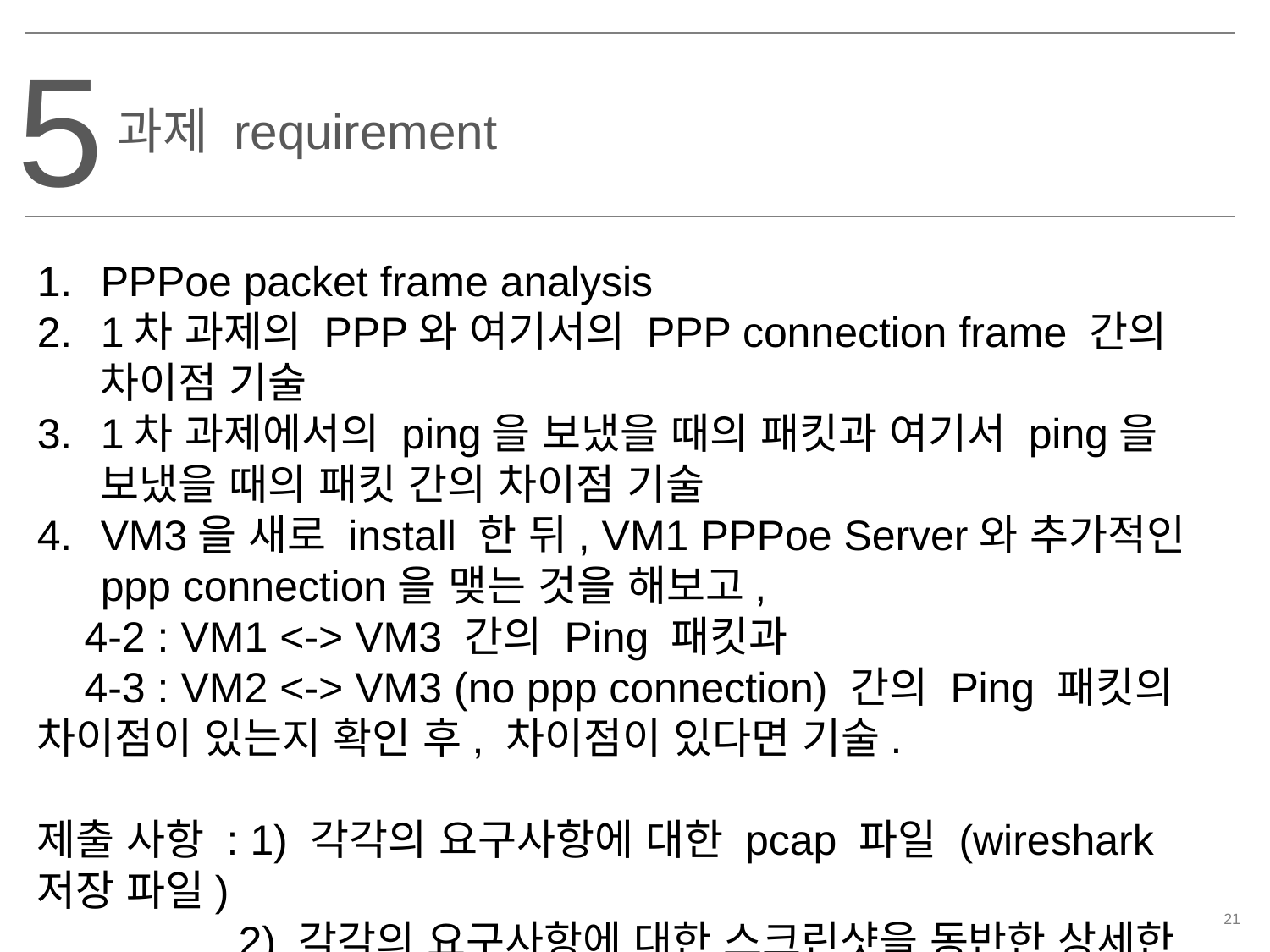

5
과제 requirement
PPPoe packet frame analysis
1차 과제의 PPP와 여기서의 PPP connection frame 간의 차이점 기술
1차 과제에서의 ping을 보냈을 때의 패킷과 여기서 ping을 보냈을 때의 패킷 간의 차이점 기술
VM3을 새로 install 한 뒤, VM1 PPPoe Server와 추가적인 ppp connection을 맺는 것을 해보고,
    4-2 : VM1 <-> VM3 간의 Ping 패킷과
    4-3 : VM2 <-> VM3 (no ppp connection) 간의 Ping 패킷의 차이점이 있는지 확인 후, 차이점이 있다면 기술.

제출 사항 : 1) 각각의 요구사항에 대한 pcap 파일 (wireshark 저장 파일)
                 2) 각각의 요구사항에 대한 스크린샷을 동반한 상세한 기술